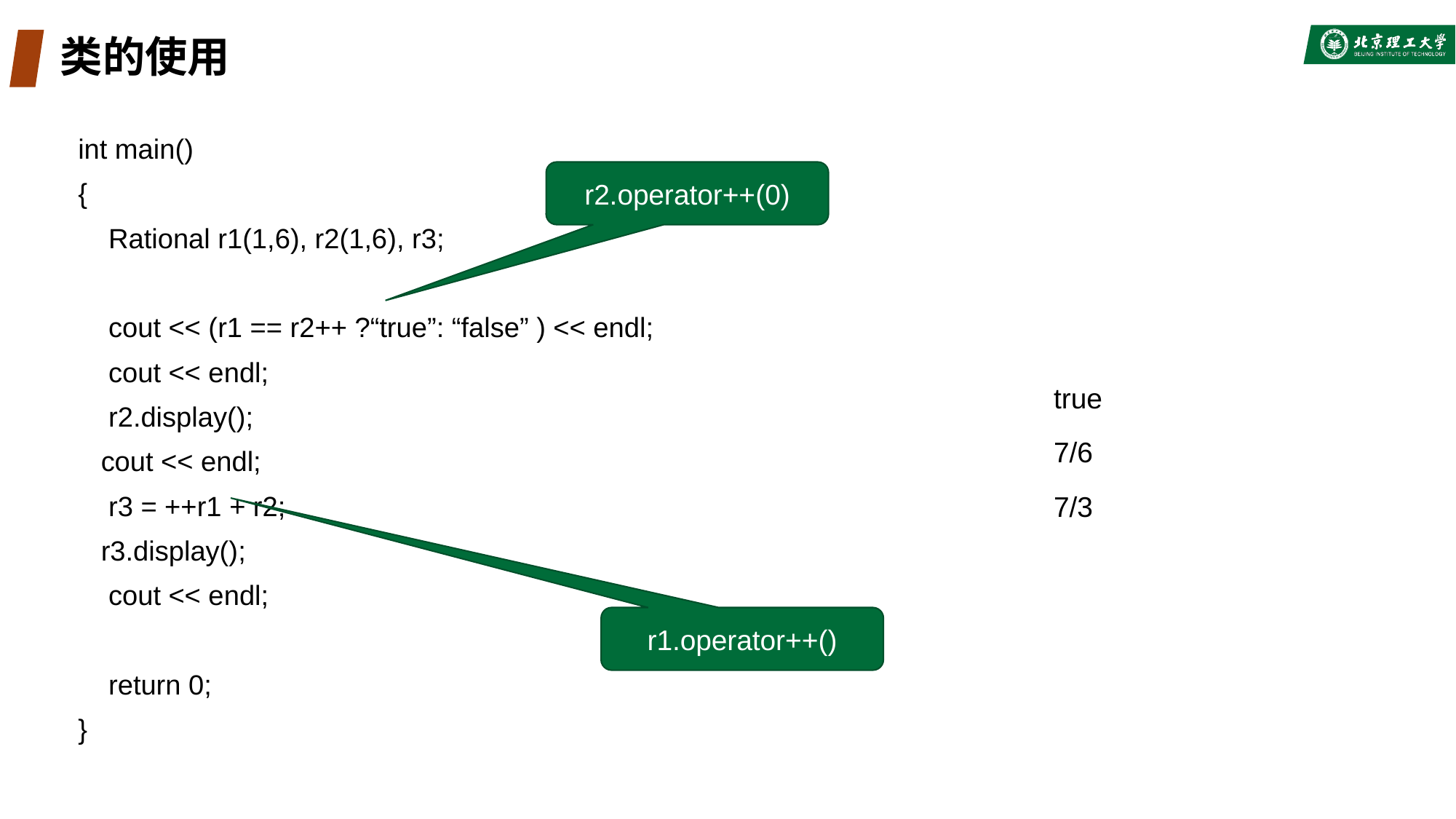

# 类的使用
int main()
{
    Rational r1(1,6), r2(1,6), r3;

    cout << (r1 == r2++ ?“true”: “false” ) << endl;
    cout << endl;
    r2.display();
   cout << endl;
    r3 = ++r1 + r2;
   r3.display();
    cout << endl;

    return 0;
}
r2.operator++(0)
true
7/6
7/3
r1.operator++()